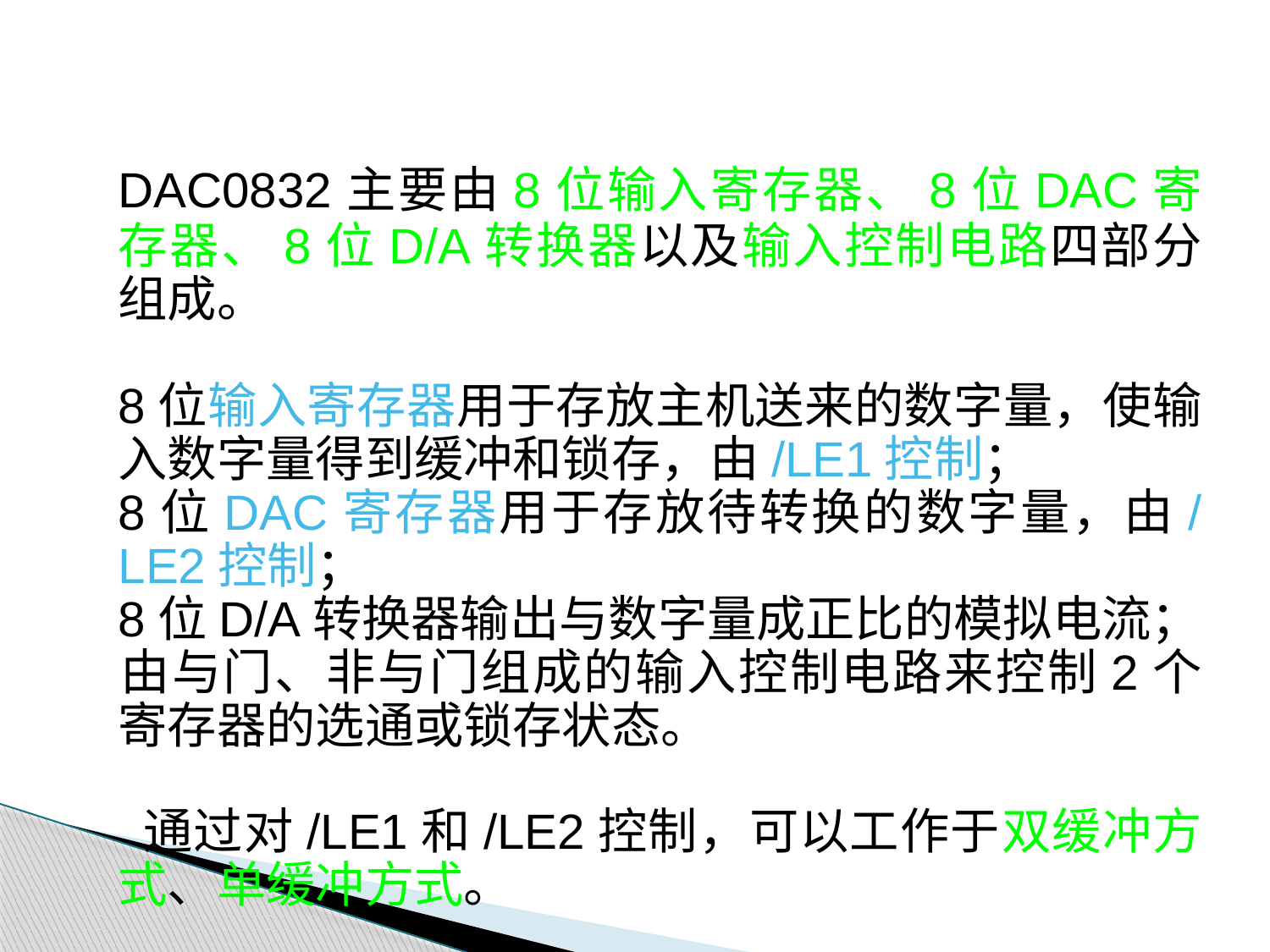

DAC0832主要由8位输入寄存器、8位DAC寄存器、8位D/A转换器以及输入控制电路四部分组成。

	8位输入寄存器用于存放主机送来的数字量，使输入数字量得到缓冲和锁存，由/LE1控制；
	8位DAC寄存器用于存放待转换的数字量，由/LE2控制；
	8位D/A转换器输出与数字量成正比的模拟电流；
	由与门、非与门组成的输入控制电路来控制2个寄存器的选通或锁存状态。

	 通过对/LE1和/LE2控制，可以工作于双缓冲方式、单缓冲方式。